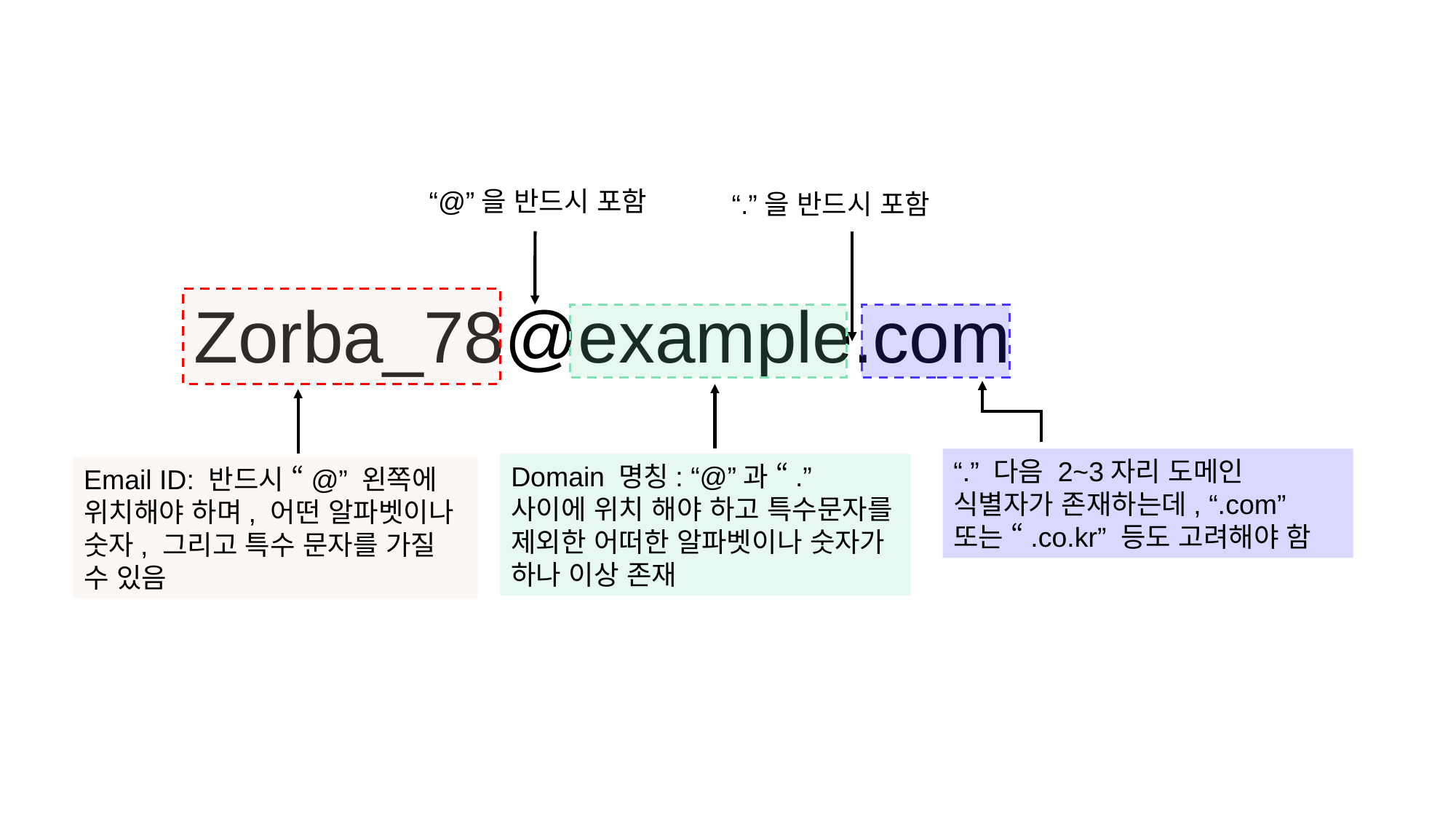

“@”을 반드시 포함
“.”을 반드시 포함
Zorba_78@example.com

“.” 다음 2~3자리 도메인 식별자가 존재하는데, “.com” 또는 “.co.kr” 등도 고려해야 함
Domain 명칭: “@”과 “.” 사이에 위치 해야 하고 특수문자를 제외한 어떠한 알파벳이나 숫자가 하나 이상 존재
Email ID: 반드시 “@” 왼쪽에 위치해야 하며, 어떤 알파벳이나 숫자, 그리고 특수 문자를 가질 수 있음